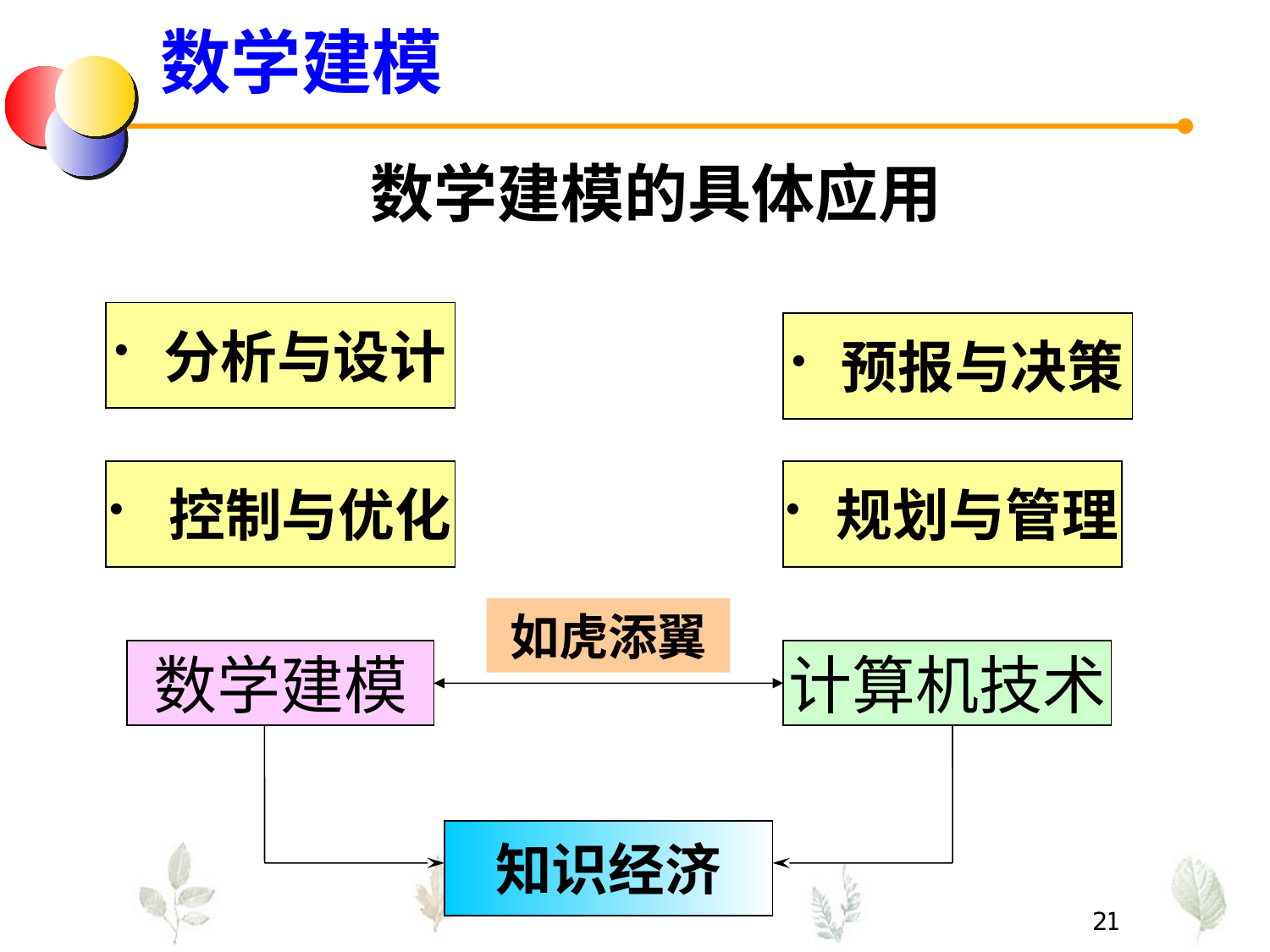

数学建模

数学建模的具体应用
 分析与设计
 预报与决策
  控制与优化
 规划与管理
如虎添翼

数学建模
计算机技术

知识经济
21